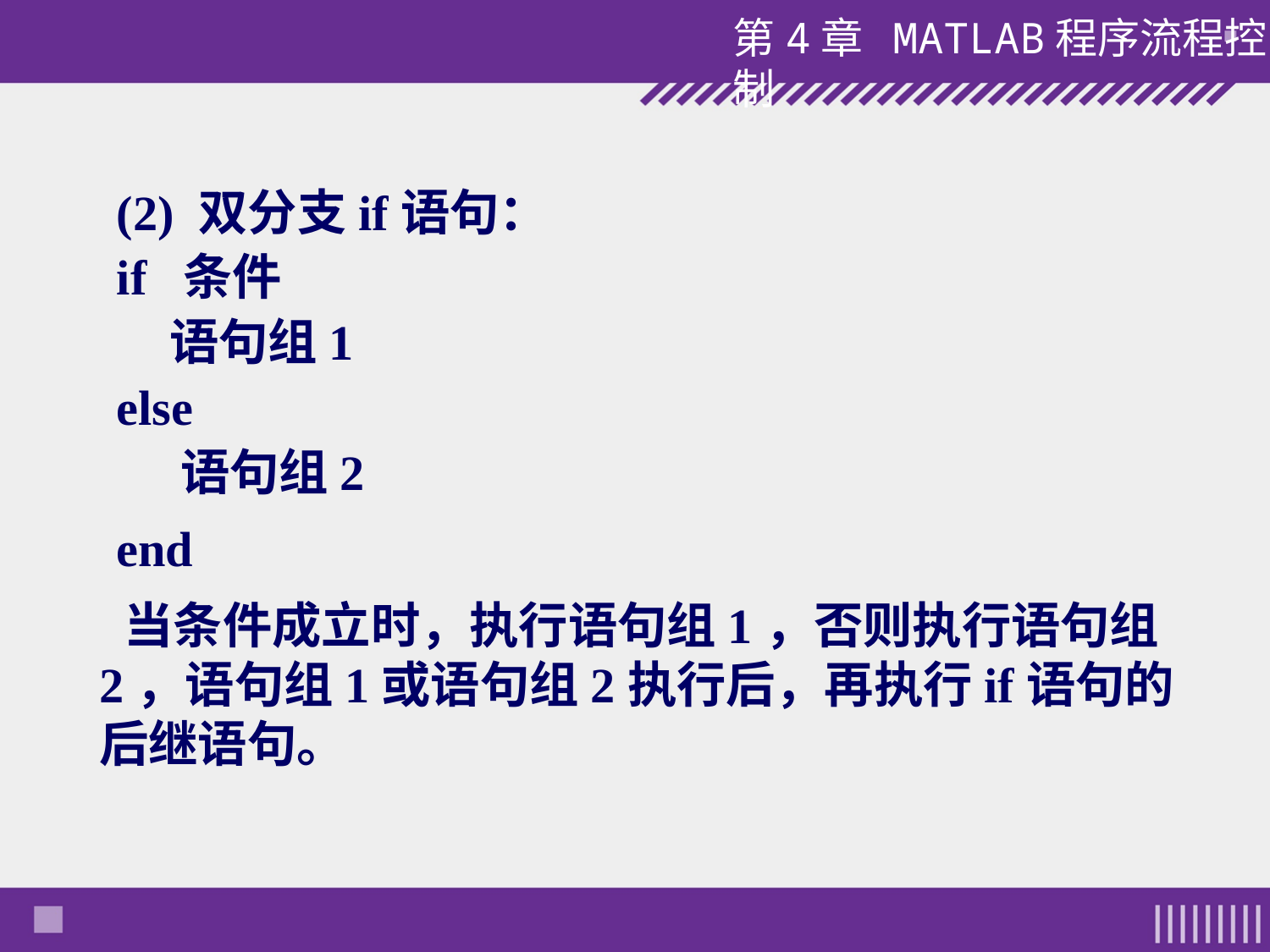

(2) 双分支if语句：
    if  条件
        语句组1
    else
         语句组2
    end
    当条件成立时，执行语句组1，否则执行语句组2，语句组1或语句组2执行后，再执行if语句的后继语句。